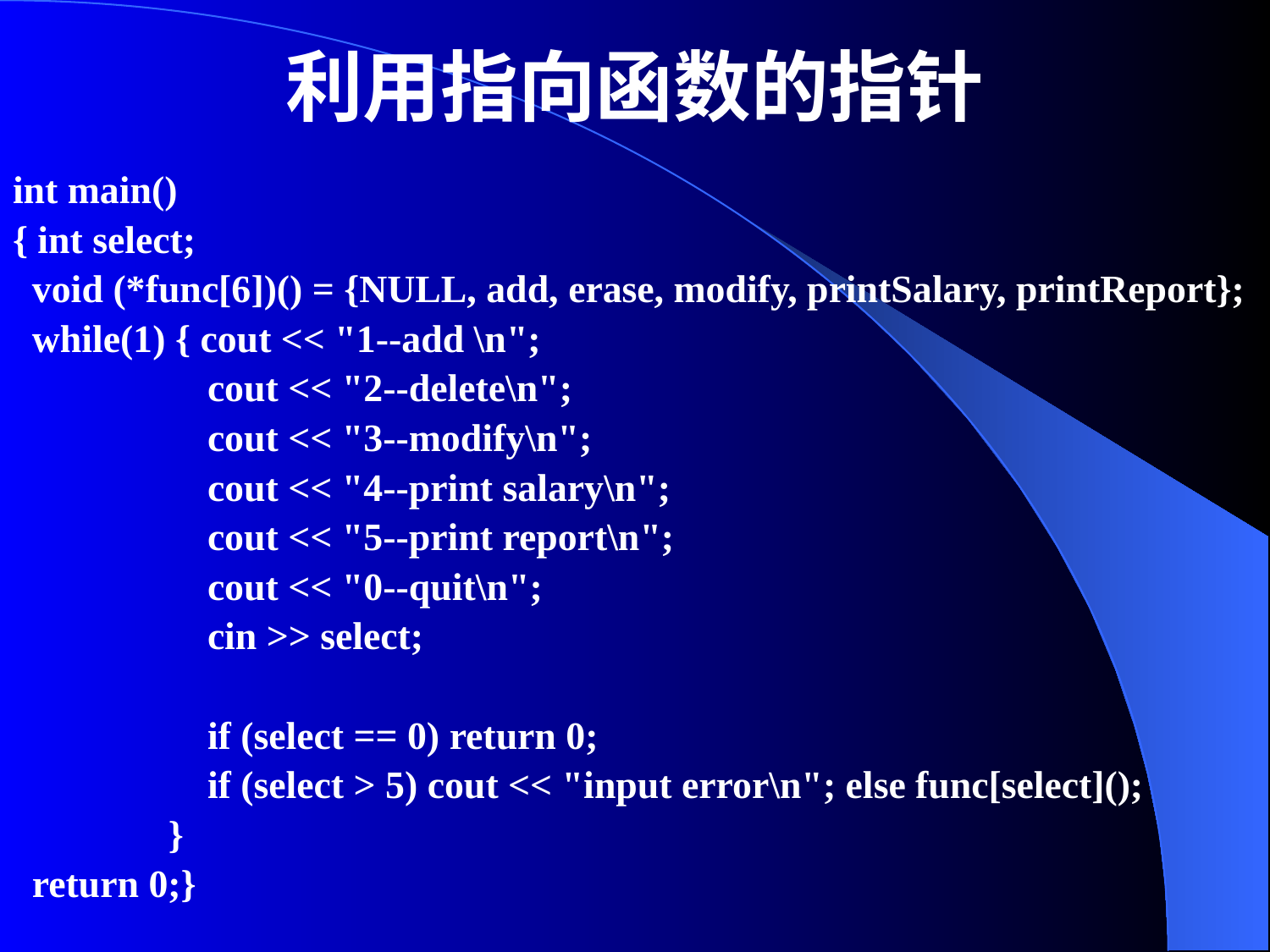

# 利用指向函数的指针
int main()
{ int select;
  void (*func[6])() = {NULL, add, erase, modify, printSalary, printReport};
  while(1) { cout << "1--add \n";
                    cout << "2--delete\n";
                    cout << "3--modify\n";
                    cout << "4--print salary\n";
                    cout << "5--print report\n";
                    cout << "0--quit\n";
                    cin >> select;

                    if (select == 0) return 0;
                    if (select > 5) cout << "input error\n"; else func[select]();
                }
  return 0;}